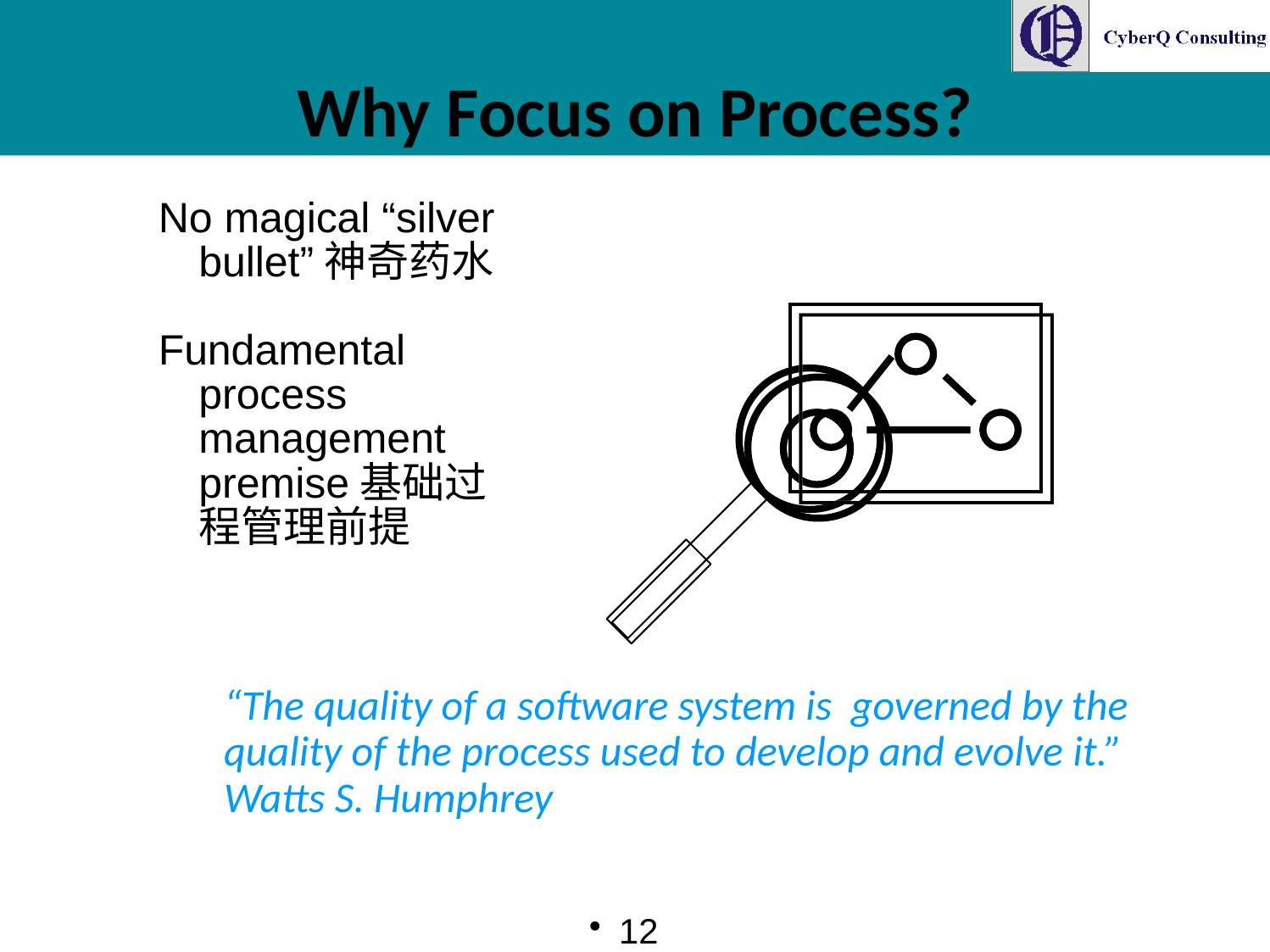

# Why Focus on Process?
No magical “silver bullet”神奇药水

Fundamental process management premise基础过程管理前提

“The quality of a software system is  governed by the quality of the process used to develop and evolve it.”
Watts S. Humphrey
12